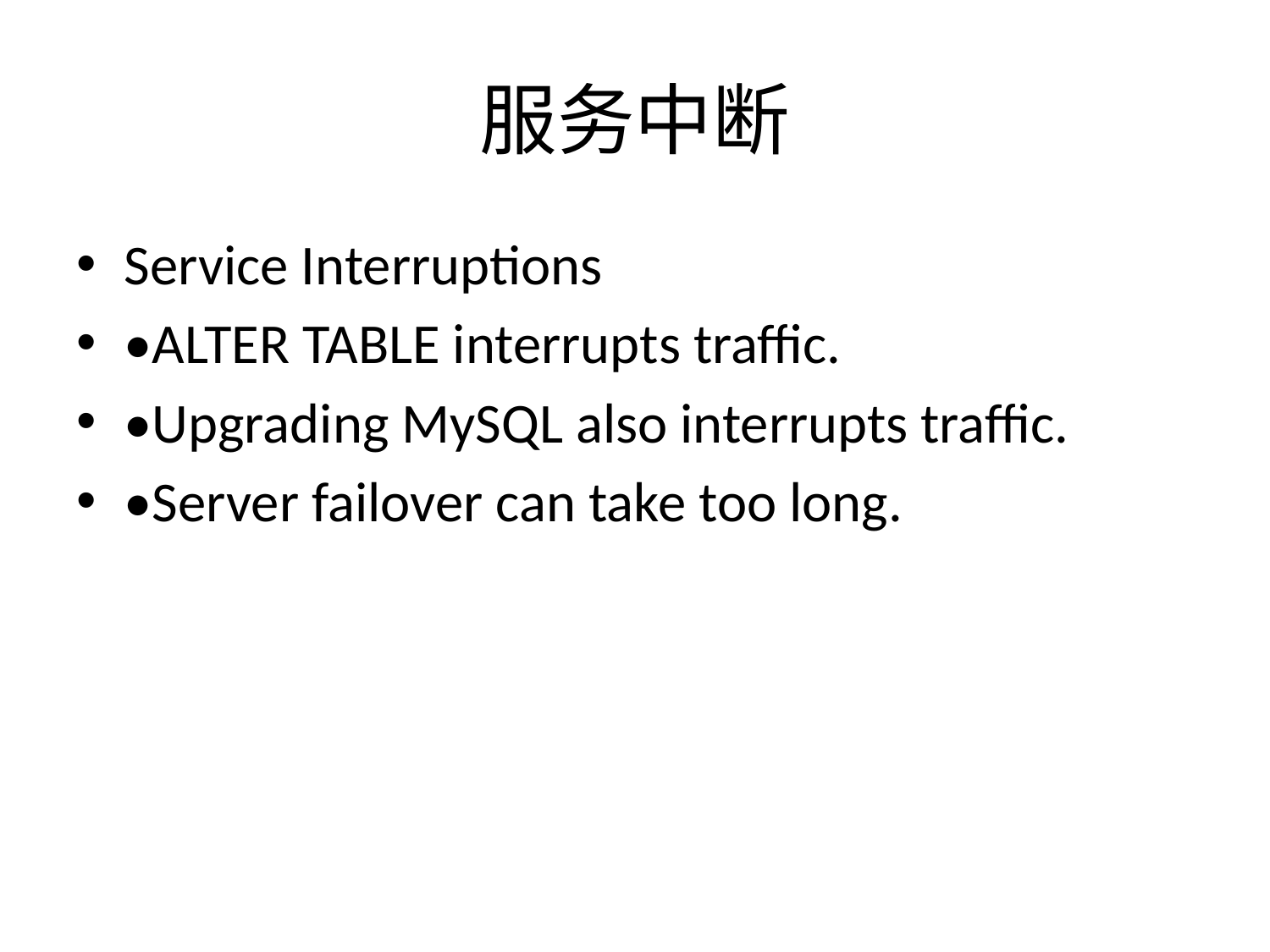

# 服务中断
Service Interruptions
•ALTER TABLE interrupts traffic.
•Upgrading MySQL also interrupts traffic.
•Server failover can take too long.